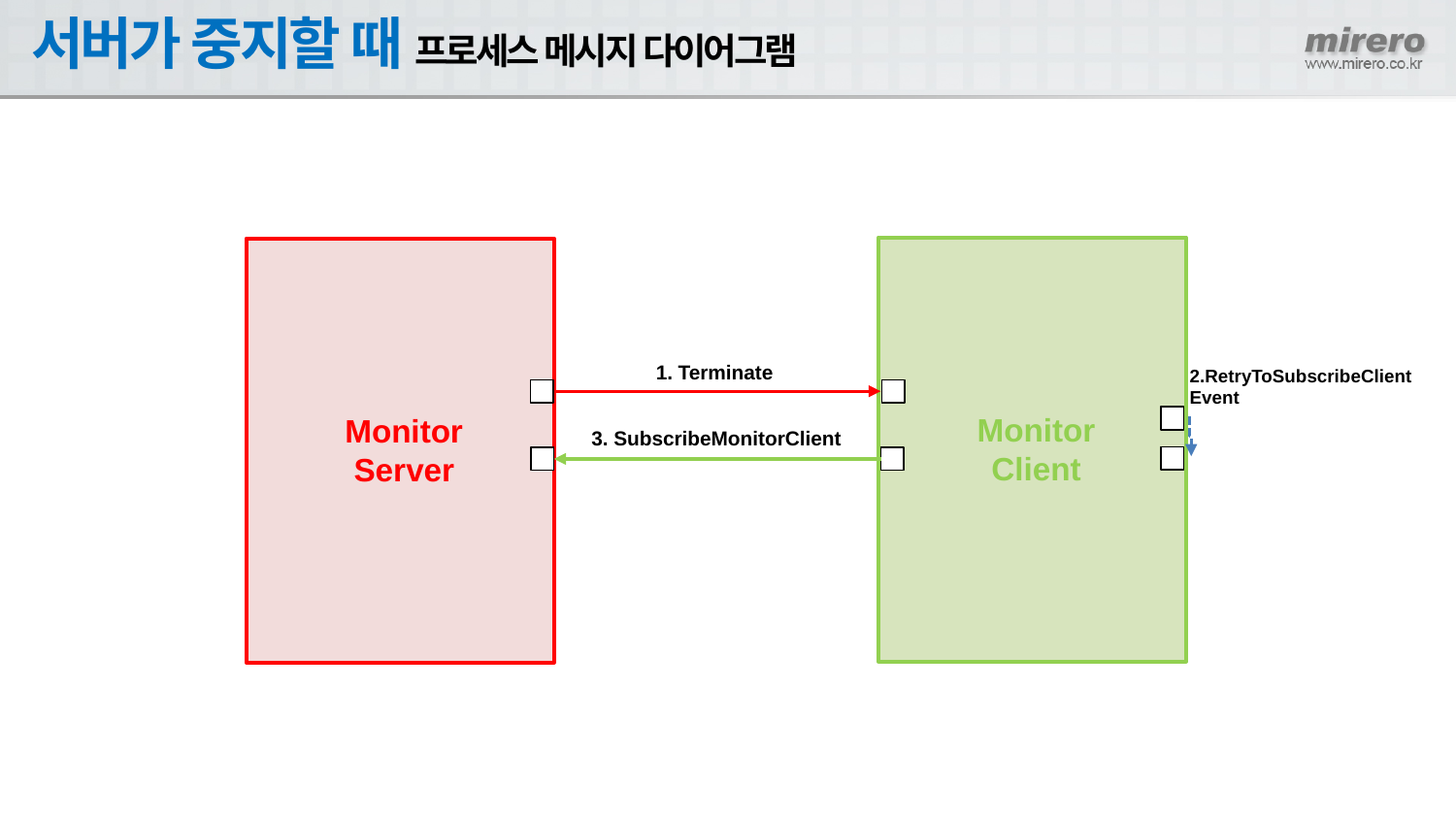

# 서버가 중지할 때 프로세스 메시지 다이어그램

1. Terminate
2.RetryToSubscribeClient
Event

Monitor
Client
Monitor
Server

3. SubscribeMonitorClient